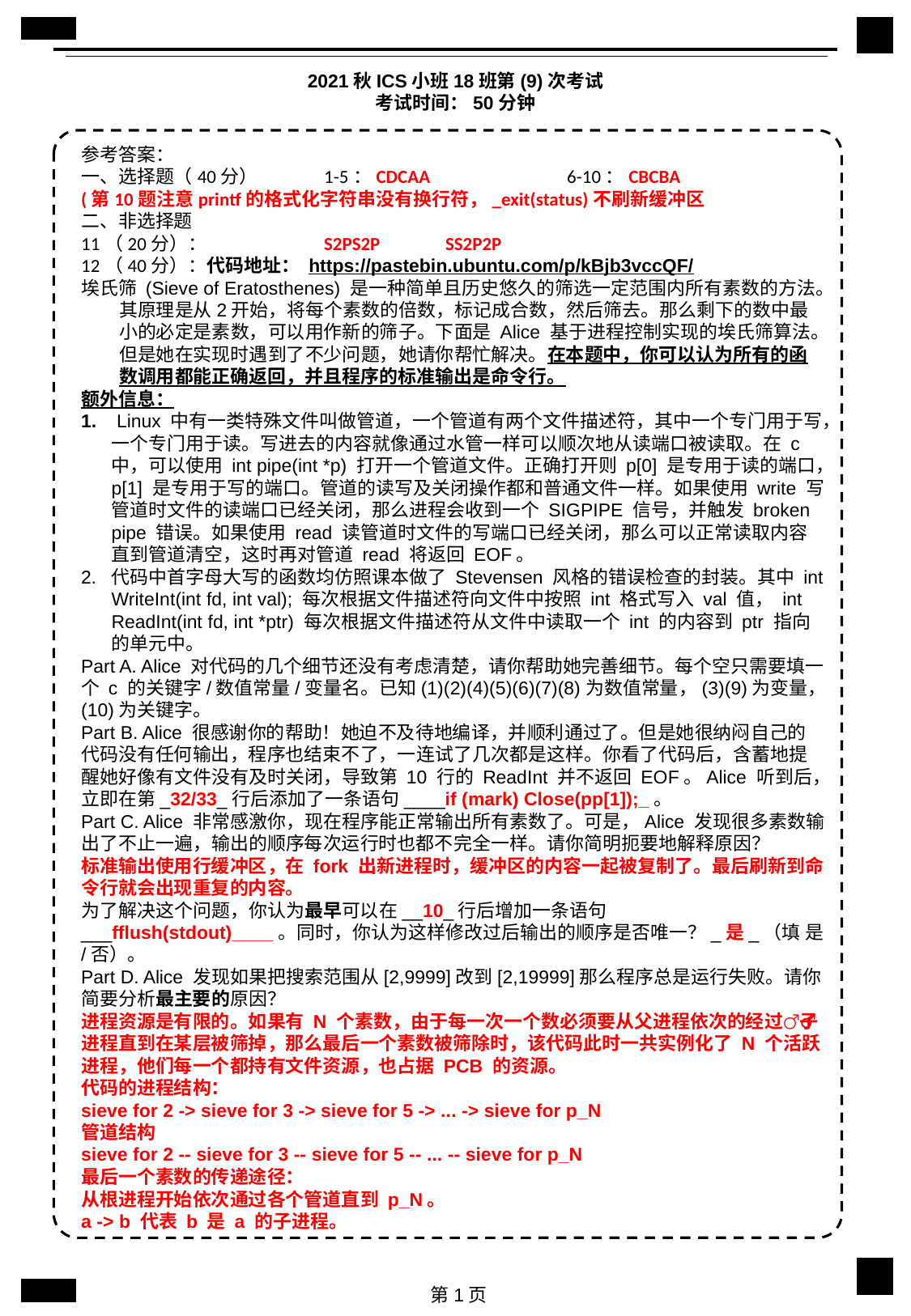

2021秋ICS小班18班第(9)次考试
考试时间：50分钟

参考答案：
一、选择题（40分）	1-5：CDCAA		6-10：CBCBA
(第10题注意printf的格式化字符串没有换行符，_exit(status)不刷新缓冲区
二、非选择题
11（20分）： 	S2PS2P 	SS2P2P
12（40分）：代码地址： https://pastebin.ubuntu.com/p/kBjb3vccQF/
埃氏筛 (Sieve of Eratosthenes) 是一种简单且历史悠久的筛选一定范围内所有素数的方法。其原理是从2开始，将每个素数的倍数，标记成合数，然后筛去。那么剩下的数中最小的必定是素数，可以用作新的筛子。下面是 Alice 基于进程控制实现的埃氏筛算法。但是她在实现时遇到了不少问题，她请你帮忙解决。在本题中，你可以认为所有的函数调用都能正确返回，并且程序的标准输出是命令行。
额外信息：
 Linux 中有一类特殊文件叫做管道，一个管道有两个文件描述符，其中一个专门用于写，一个专门用于读。写进去的内容就像通过水管一样可以顺次地从读端口被读取。在 c 中，可以使用 int pipe(int *p) 打开一个管道文件。正确打开则 p[0] 是专用于读的端口，p[1] 是专用于写的端口。管道的读写及关闭操作都和普通文件一样。如果使用 write 写管道时文件的读端口已经关闭，那么进程会收到一个 SIGPIPE 信号，并触发 broken pipe 错误。如果使用 read 读管道时文件的写端口已经关闭，那么可以正常读取内容直到管道清空，这时再对管道 read 将返回 EOF。
代码中首字母大写的函数均仿照课本做了 Stevensen 风格的错误检查的封装。其中 int WriteInt(int fd, int val); 每次根据文件描述符向文件中按照 int 格式写入 val 值， int ReadInt(int fd, int *ptr) 每次根据文件描述符从文件中读取一个 int 的内容到 ptr 指向的单元中。
Part A. Alice 对代码的几个细节还没有考虑清楚，请你帮助她完善细节。每个空只需要填一个 c 的关键字/数值常量/变量名。已知(1)(2)(4)(5)(6)(7)(8)为数值常量，(3)(9)为变量，(10)为关键字。
Part B. Alice 很感谢你的帮助！她迫不及待地编译，并顺利通过了。但是她很纳闷自己的代码没有任何输出，程序也结束不了，一连试了几次都是这样。你看了代码后，含蓄地提醒她好像有文件没有及时关闭，导致第 10 行的 ReadInt 并不返回 EOF。Alice 听到后，立即在第_32/33_行后添加了一条语句____if (mark) Close(pp[1]);_。
Part C. Alice 非常感激你，现在程序能正常输出所有素数了。可是，Alice 发现很多素数输出了不止一遍，输出的顺序每次运行时也都不完全一样。请你简明扼要地解释原因？
标准输出使用行缓冲区，在 fork 出新进程时，缓冲区的内容一起被复制了。最后刷新到命令行就会出现重复的内容。
为了解决这个问题，你认为最早可以在__10_行后增加一条语句___fflush(stdout)____。同时，你认为这样修改过后输出的顺序是否唯一？_是_（填 是/否）。
Part D. Alice 发现如果把搜索范围从[2,9999]改到[2,19999]那么程序总是运行失败。请你简要分析最主要的原因？
进程资源是有限的。如果有 N 个素数，由于每一次一个数必须要从父进程依次的经过🧍‍♂️子进程直到在某层被筛掉，那么最后一个素数被筛除时，该代码此时一共实例化了 N 个活跃进程，他们每一个都持有文件资源，也占据 PCB 的资源。
代码的进程结构：
sieve for 2 -> sieve for 3 -> sieve for 5 -> ... -> sieve for p_N
管道结构
sieve for 2 -- sieve for 3 -- sieve for 5 -- ... -- sieve for p_N
最后一个素数的传递途径：
从根进程开始依次通过各个管道直到 p_N。
a -> b 代表 b 是 a 的子进程。

第1页